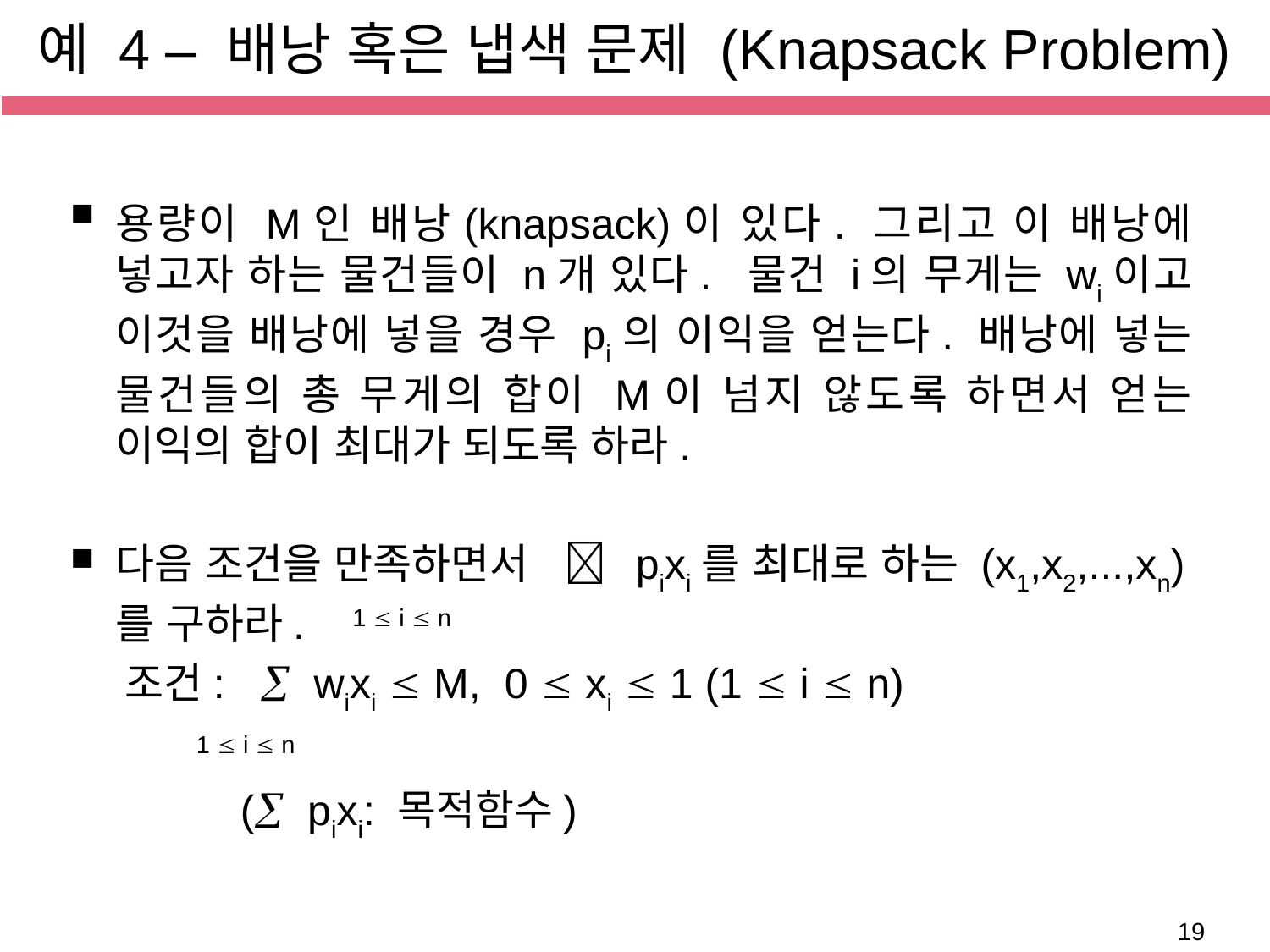

예 4 – 배낭 혹은 냅색 문제 (Knapsack Problem)
용량이 M인 배낭(knapsack)이 있다. 그리고 이 배낭에 넣고자 하는 물건들이 n개 있다.  물건 i의 무게는 wi이고 이것을 배낭에 넣을 경우 pi의 이익을 얻는다. 배낭에 넣는 물건들의 총 무게의 합이 M이 넘지 않도록 하면서 얻는 이익의 합이 최대가 되도록 하라.

다음 조건을 만족하면서   ∑  pixi를 최대로 하는 (x1,x2,...,xn)를 구하라.    1 ≤ i ≤ n
    조건:   ∑  wixi ≤ M,  0 ≤ xi ≤ 1 (1 ≤ i ≤ n)
                   1 ≤ i ≤ n
               (∑  pixi: 목적함수)